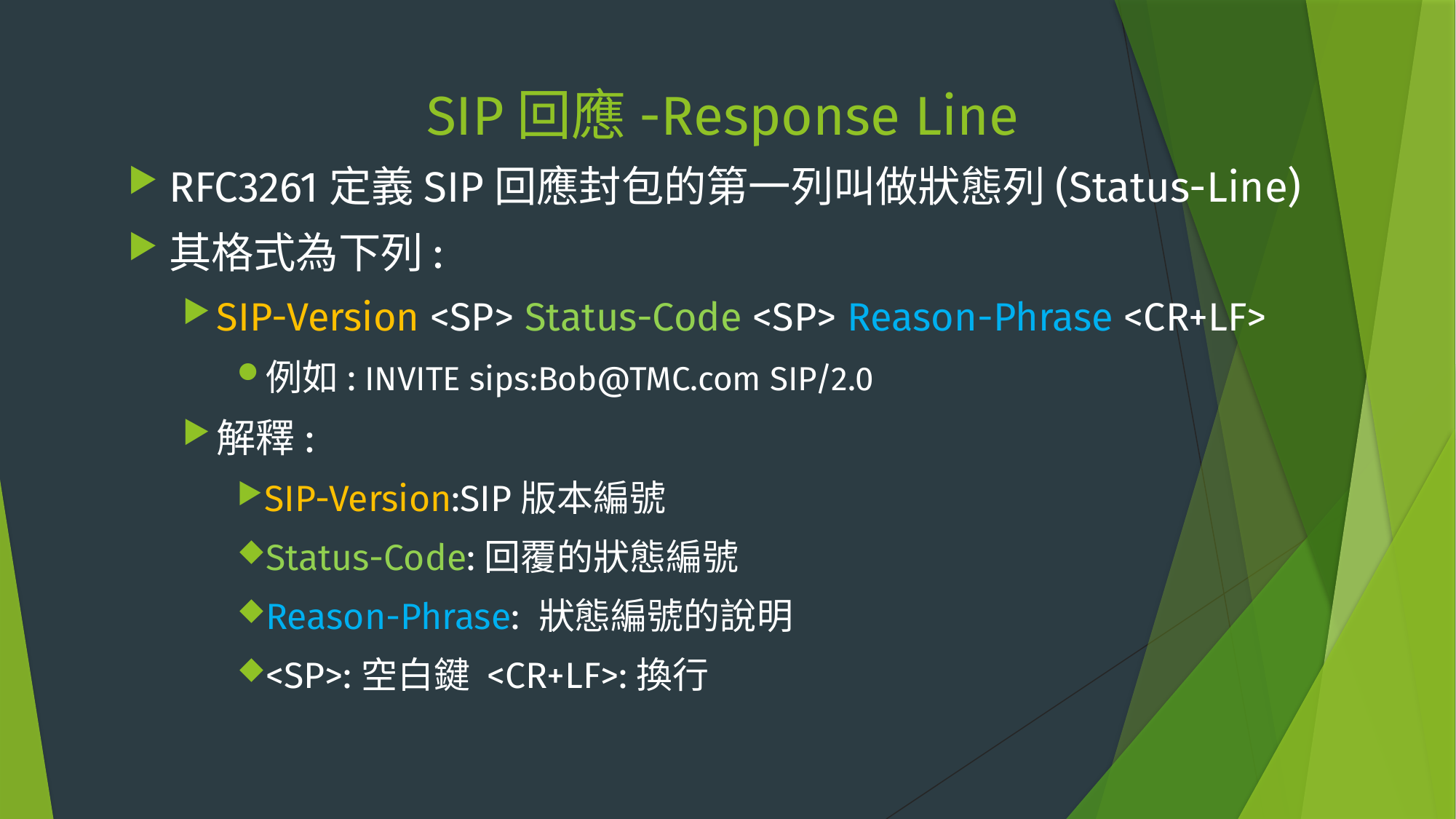

# SIP回應-Response Line
RFC3261定義SIP回應封包的第一列叫做狀態列(Status-Line)
其格式為下列:
SIP-Version <SP> Status-Code <SP> Reason-Phrase <CR+LF>
例如: INVITE sips:Bob@TMC.com SIP/2.0
解釋:
SIP-Version:SIP版本編號
Status-Code:回覆的狀態編號
Reason-Phrase: 狀態編號的說明
<SP>:空白鍵 <CR+LF>:換行